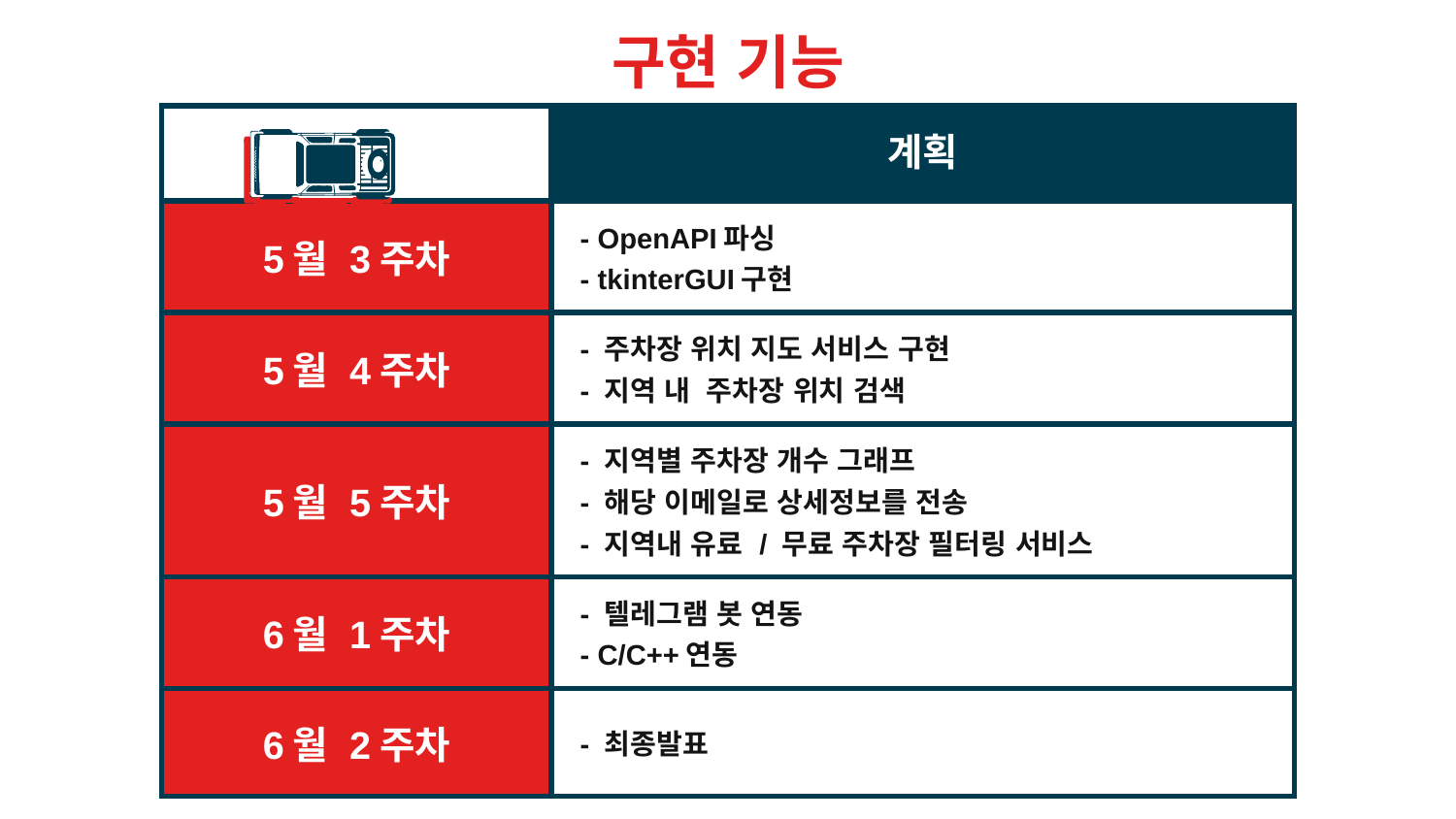

# 구현 기능
|  | 계획 |
| --- | --- |
| 5월 3주차 | - OpenAPI파싱 - tkinterGUI구현 |
| 5월 4주차 | - 주차장 위치 지도 서비스 구현 - 지역 내 주차장 위치 검색 |
| 5월 5주차 | - 지역별 주차장 개수 그래프 - 해당 이메일로 상세정보를 전송 - 지역내 유료 / 무료 주차장 필터링 서비스 |
| 6월 1주차 | - 텔레그램 봇 연동 - C/C++연동 |
| 6월 2주차 | - 최종발표 |